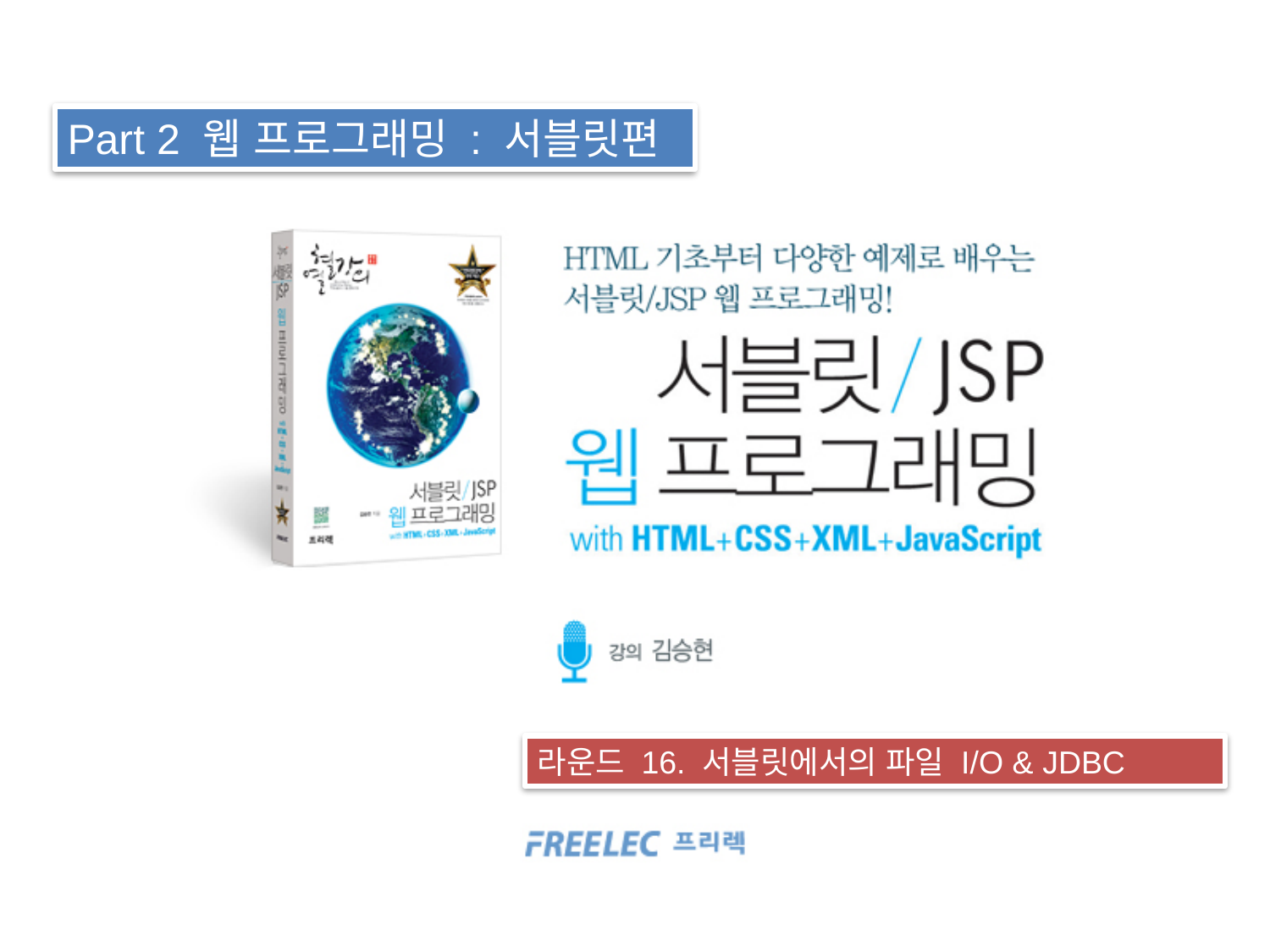

Part 2 웹 프로그래밍 : 서블릿편
라운드 16. 서블릿에서의 파일 I/O & JDBC